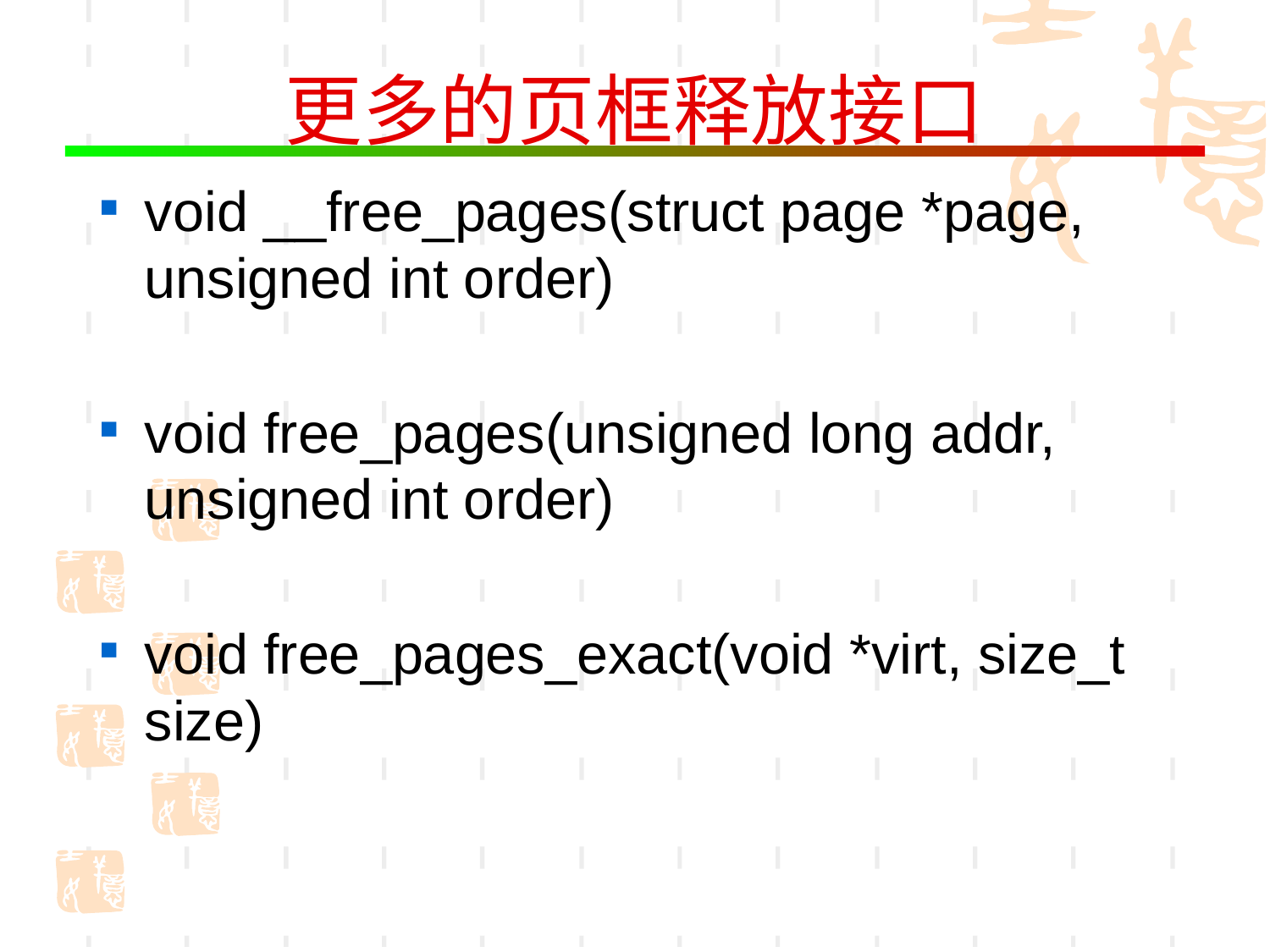

# 更多的页框释放接口
void __free_pages(struct page *page, unsigned int order)

void free_pages(unsigned long addr, unsigned int order)

void free_pages_exact(void *virt, size_t size)